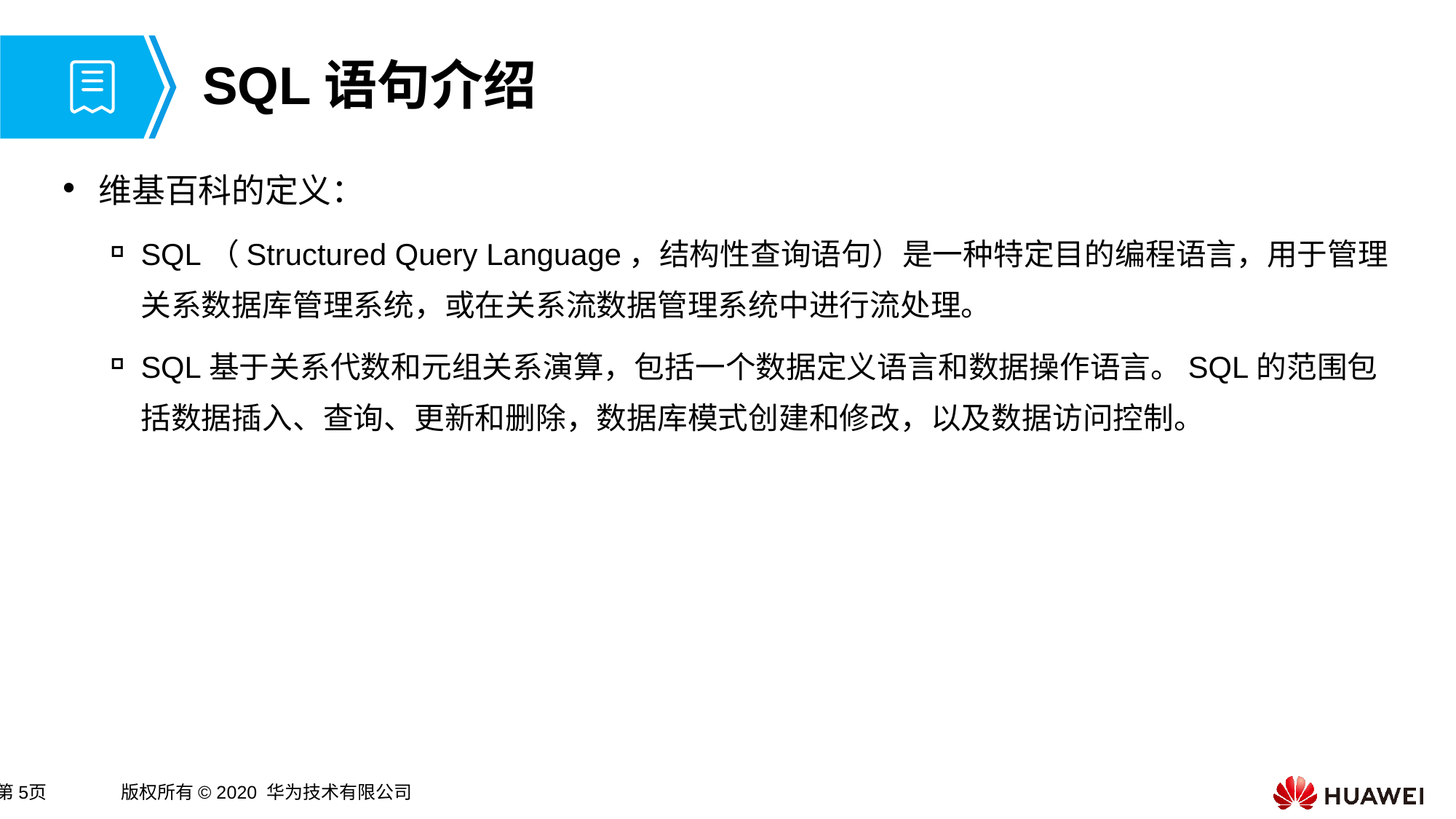

# SQL语句介绍
维基百科的定义：
SQL（Structured Query Language，结构性查询语句）是一种特定目的编程语言，用于管理关系数据库管理系统，或在关系流数据管理系统中进行流处理。
SQL基于关系代数和元组关系演算，包括一个数据定义语言和数据操作语言。SQL的范围包括数据插入、查询、更新和删除，数据库模式创建和修改，以及数据访问控制。